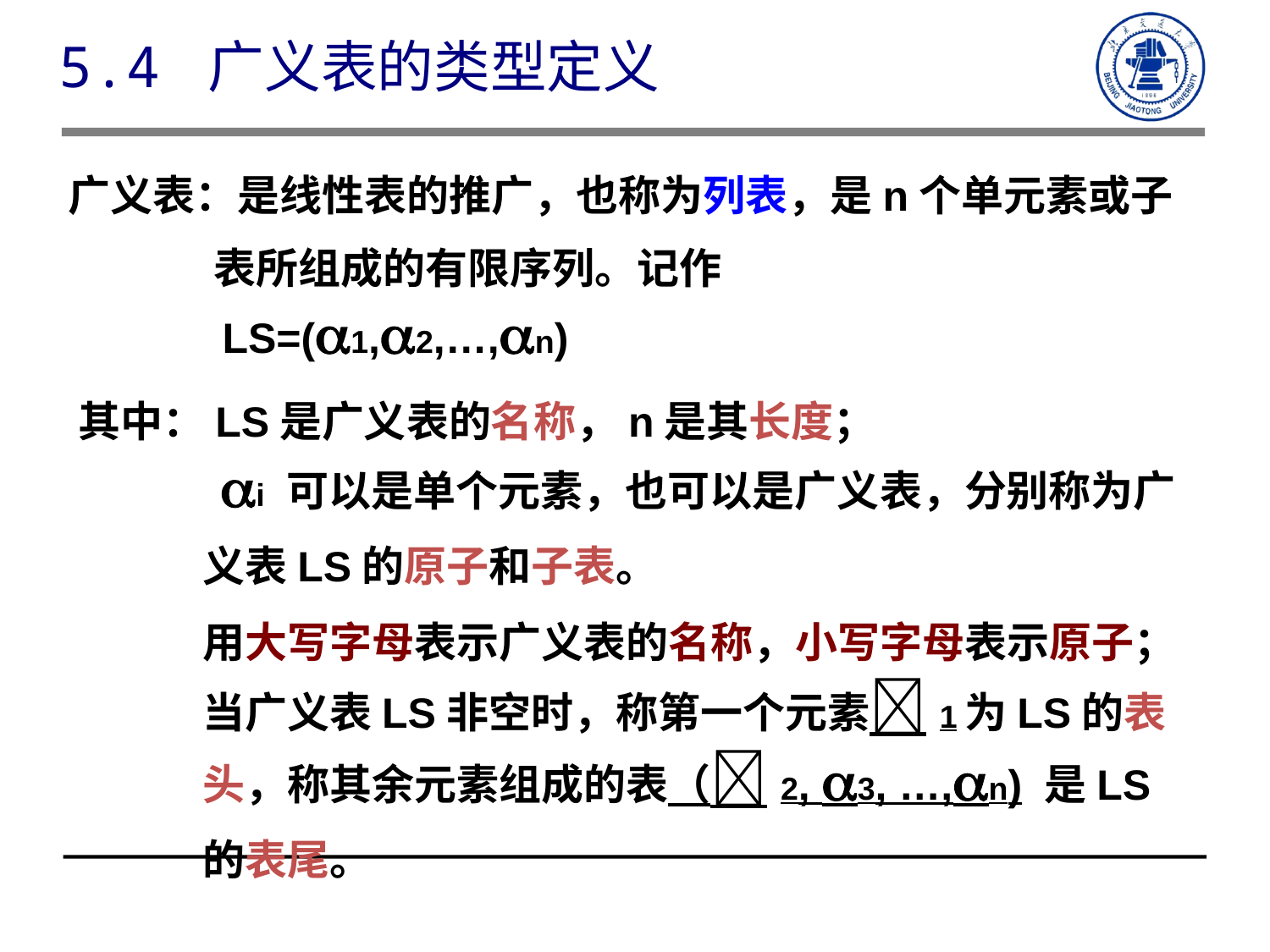

5.4 广义表的类型定义
广义表：是线性表的推广，也称为列表，是n个单元素或子表所组成的有限序列。记作
             LS=(α1,α2,…,αn)
其中：LS是广义表的名称，n是其长度；
            αi 可以是单个元素，也可以是广义表，分别称为广义表LS的原子和子表。
            用大写字母表示广义表的名称，小写字母表示原子；
            当广义表LS非空时，称第一个元素α1为LS的表头，称其余元素组成的表（α2, α3, …,αn) 是LS的表尾。